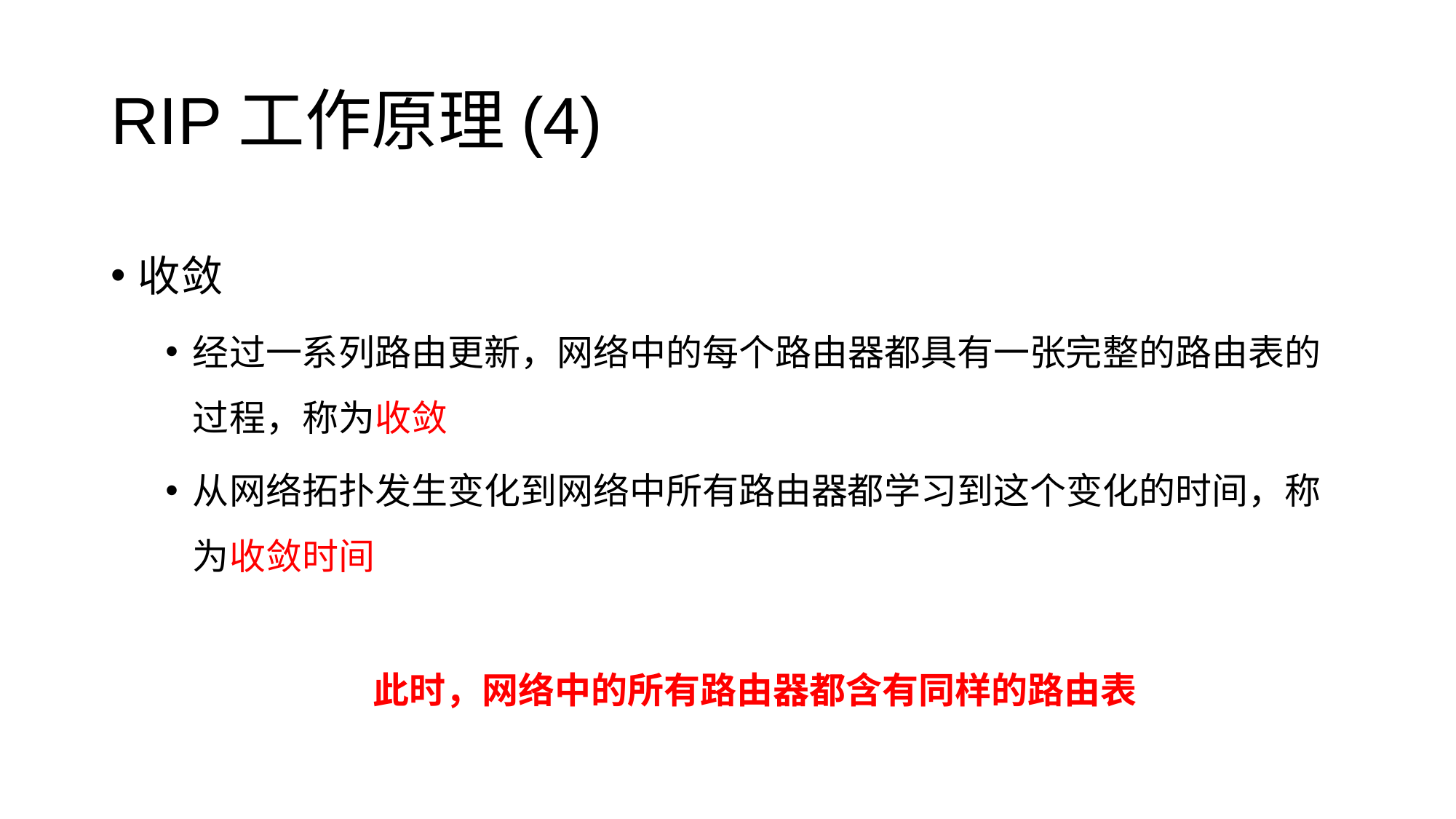

# RIP工作原理(4)
收敛
经过一系列路由更新，网络中的每个路由器都具有一张完整的路由表的过程，称为收敛
从网络拓扑发生变化到网络中所有路由器都学习到这个变化的时间，称为收敛时间

此时，网络中的所有路由器都含有同样的路由表